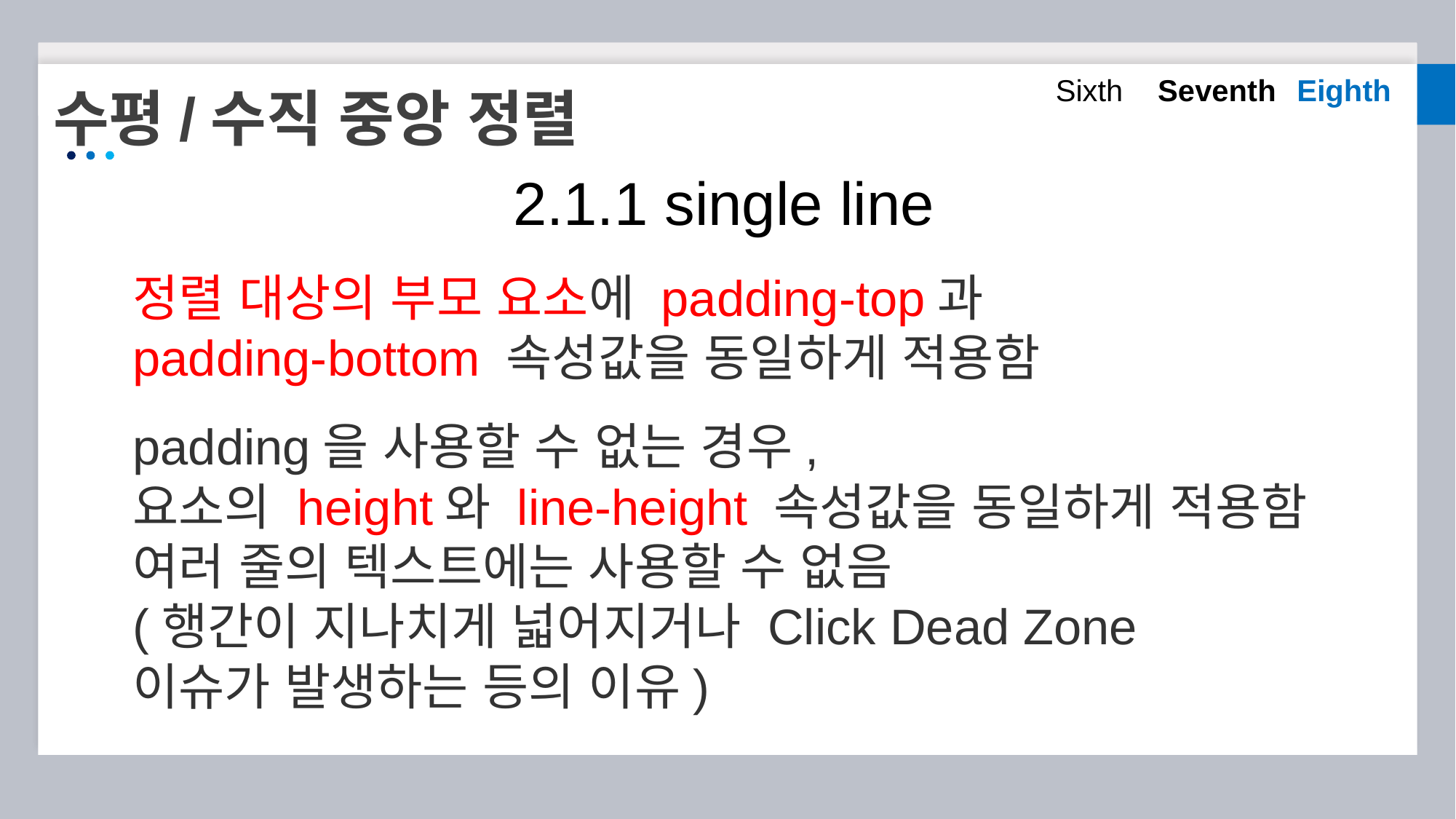

Sixth
Seventh
Eighth
수평/수직 중앙 정렬

2.1.1 single line
정렬 대상의 부모 요소에 padding-top과 padding-bottom 속성값을 동일하게 적용함
padding을 사용할 수 없는 경우,
요소의 height와 line-height 속성값을 동일하게 적용함
여러 줄의 텍스트에는 사용할 수 없음
(행간이 지나치게 넓어지거나 Click Dead Zone
이슈가 발생하는 등의 이유)